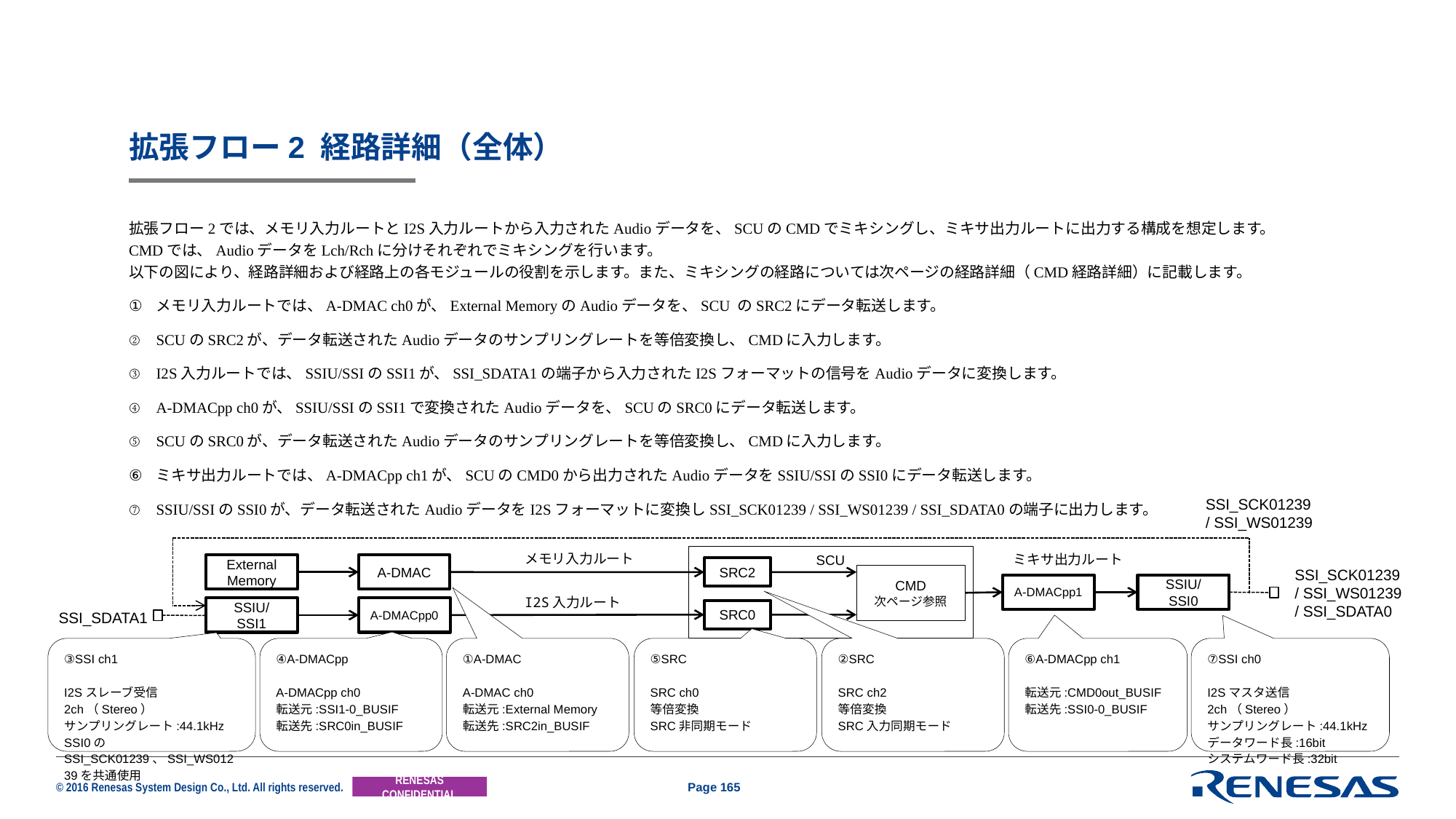

# 拡張フロー2 経路詳細（全体）
拡張フロー2では、メモリ入力ルートとI2S入力ルートから入力されたAudioデータを、SCUのCMDでミキシングし、ミキサ出力ルートに出力する構成を想定します。
CMDでは、AudioデータをLch/Rchに分けそれぞれでミキシングを行います。
以下の図により、経路詳細および経路上の各モジュールの役割を示します。また、ミキシングの経路については次ページの経路詳細（CMD経路詳細）に記載します。
メモリ入力ルートでは、A-DMAC ch0が、External MemoryのAudioデータを、SCU のSRC2にデータ転送します。
SCUのSRC2が、データ転送されたAudioデータのサンプリングレートを等倍変換し、CMDに入力します。
I2S入力ルートでは、SSIU/SSIのSSI1が、SSI_SDATA1の端子から入力されたI2Sフォーマットの信号をAudioデータに変換します。
A-DMACpp ch0が、SSIU/SSIのSSI1で変換されたAudioデータを、SCUのSRC0にデータ転送します。
SCUのSRC0が、データ転送されたAudioデータのサンプリングレートを等倍変換し、CMDに入力します。
ミキサ出力ルートでは、A-DMACpp ch1が、SCUのCMD0から出力されたAudioデータをSSIU/SSIのSSI0にデータ転送します。
SSIU/SSIのSSI0が、データ転送されたAudioデータをI2Sフォーマットに変換しSSI_SCK01239 / SSI_WS01239 / SSI_SDATA0の端子に出力します。
SSI_SCK01239
/ SSI_WS01239
メモリ入力ルート
ミキサ出力ルート
SCU
External
Memory
A-DMAC
SRC2
SSI_SCK01239
/ SSI_WS01239
/ SSI_SDATA0
CMD
次ページ参照
A-DMACpp1
SSIU/
SSI0

I2S入力ルート
SSIU/
SSI1
A-DMACpp0
SRC0
SSI_SDATA1

③SSI ch1

I2Sスレーブ受信2ch（Stereo）
サンプリングレート:44.1kHz
SSI0のSSI_SCK01239、SSI_WS01239を共通使用
④A-DMACpp

A-DMACpp ch0
転送元:SSI1-0_BUSIF
転送先:SRC0in_BUSIF
②SRC

SRC ch2
等倍変換
SRC入力同期モード
⑥A-DMACpp ch1

転送元:CMD0out_BUSIF
転送先:SSI0-0_BUSIF

①A-DMAC

A-DMAC ch0
転送元:External Memory
転送先:SRC2in_BUSIF
⑤SRC

SRC ch0
等倍変換
SRC非同期モード
⑦SSI ch0

I2Sマスタ送信 2ch（Stereo）
サンプリングレート:44.1kHz
データワード長:16bit
システムワード長:32bit

Page 165